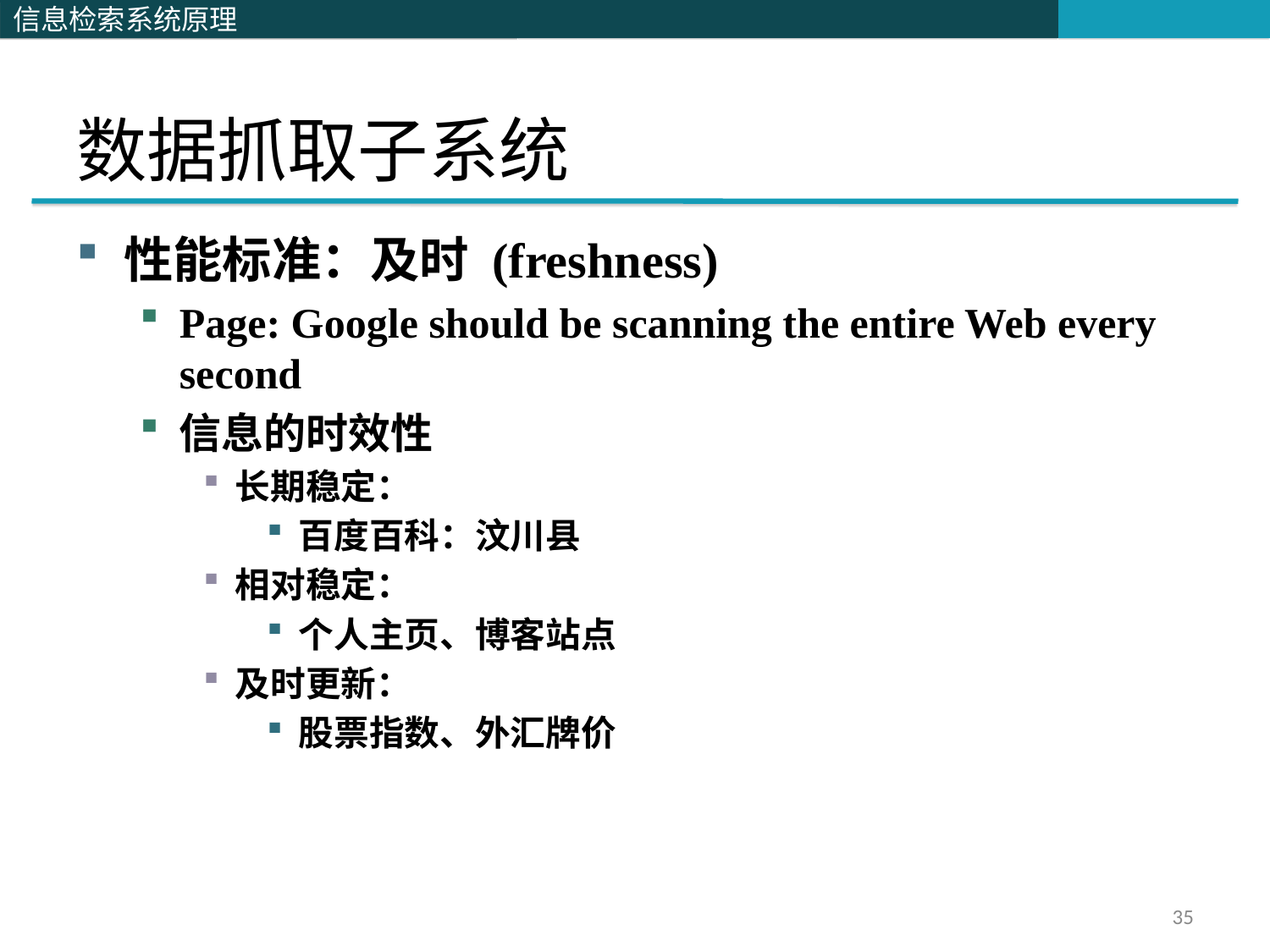

# 数据抓取子系统
性能标准：及时 (freshness)
Page: Google should be scanning the entire Web every second
信息的时效性
长期稳定：
百度百科：汶川县
相对稳定：
个人主页、博客站点
及时更新：
股票指数、外汇牌价

35